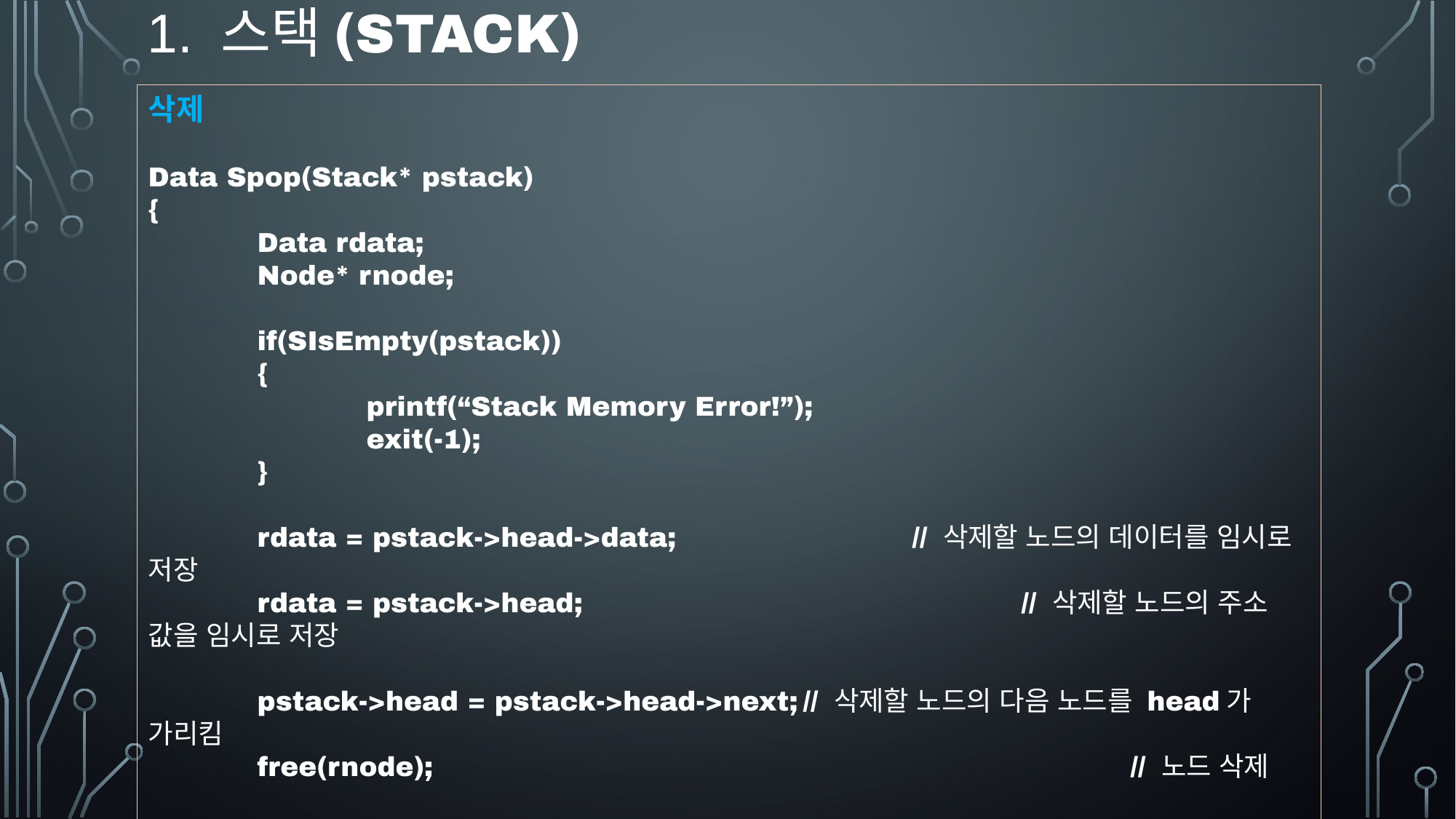

# 1. 스택(Stack)
삭제

Data Spop(Stack* pstack)
{
	Data rdata;
	Node* rnode;

	if(SIsEmpty(pstack))
	{
		printf(“Stack Memory Error!”);
		exit(-1);
	}

	rdata = pstack->head->data;			// 삭제할 노드의 데이터를 임시로 저장
	rdata = pstack->head;					// 삭제할 노드의 주소 값을 임시로 저장

	pstack->head = pstack->head->next;	// 삭제할 노드의 다음 노드를 head가 가리킴
	free(rnode);							// 노드 삭제

	return rdata;							// 삭제된 노드의 데이터 반환
}